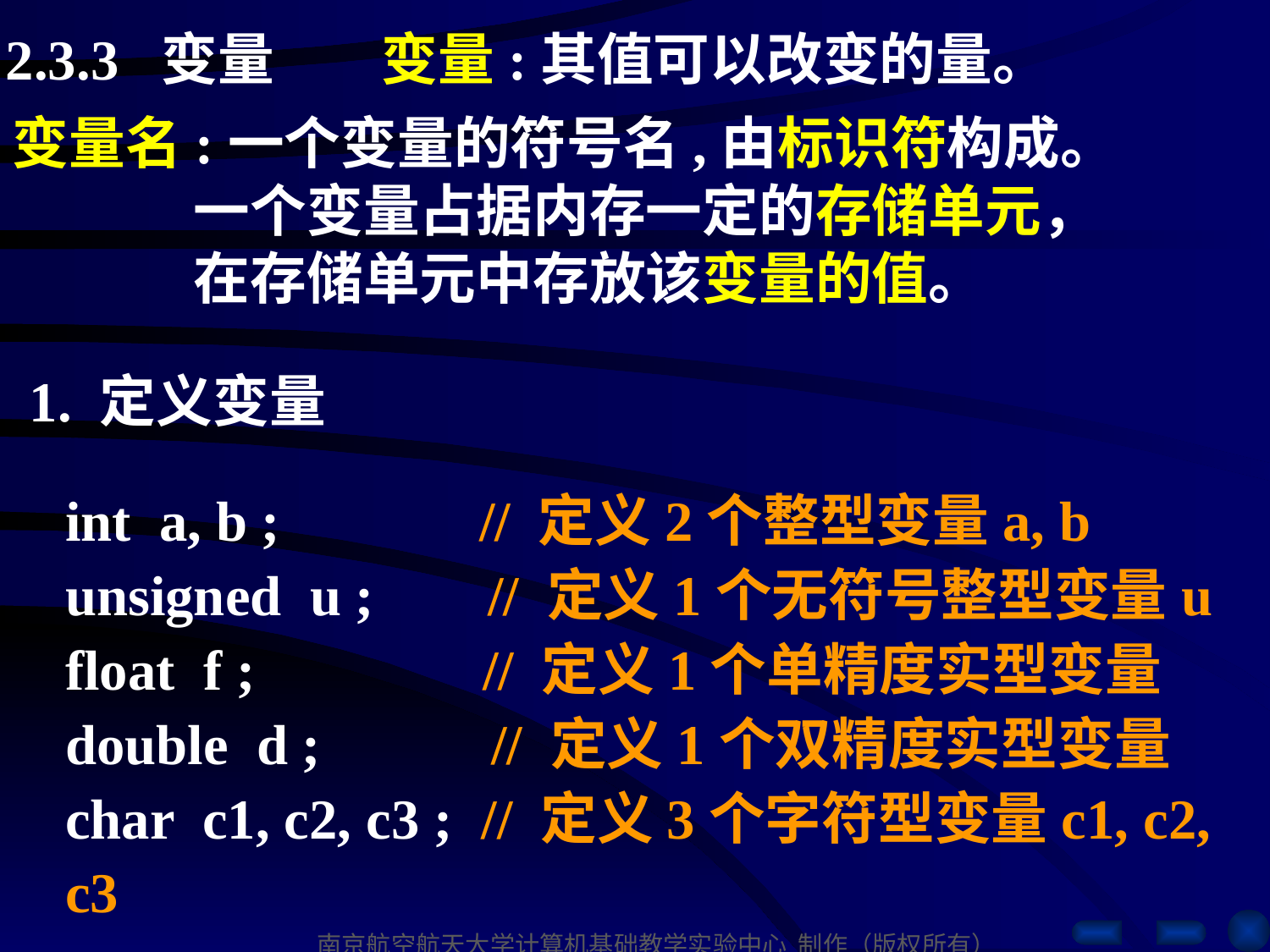

2.3.3  变量
变量:其值可以改变的量。
变量名:一个变量的符号名,由标识符构成。
             一个变量占据内存一定的存储单元，
             在存储单元中存放该变量的值。
1. 定义变量
int  a, b ;              // 定义2个整型变量a, b
unsigned  u ;        // 定义1个无符号整型变量u
float  f ;                // 定义1个单精度实型变量
double  d ;            // 定义1个双精度实型变量
char  c1, c2, c3 ;  // 定义3个字符型变量c1, c2, c3